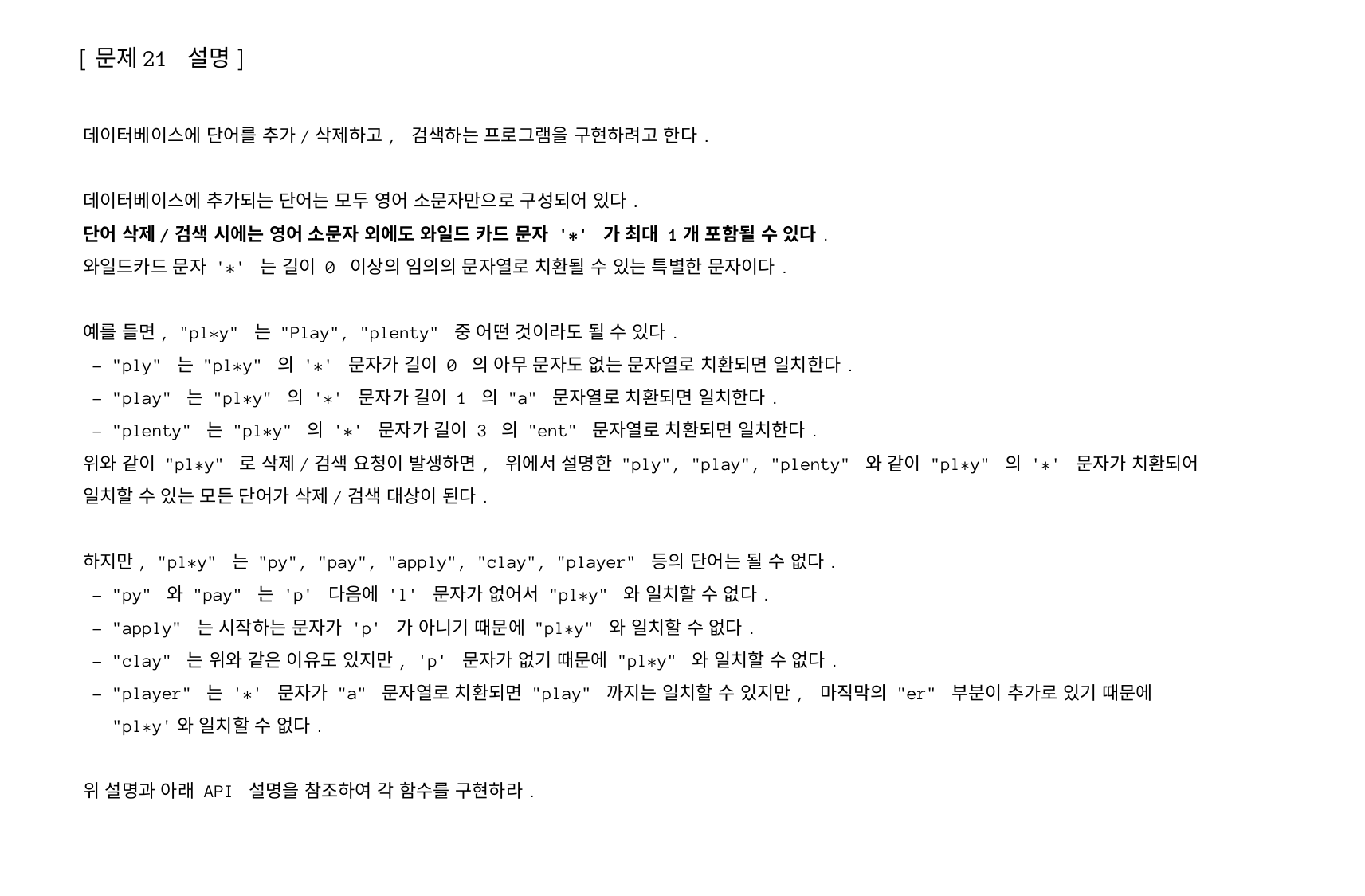

[문제21 설명]
데이터베이스에 단어를 추가/삭제하고, 검색하는 프로그램을 구현하려고 한다.

데이터베이스에 추가되는 단어는 모두 영어 소문자만으로 구성되어 있다.
단어 삭제/검색 시에는 영어 소문자 외에도 와일드 카드 문자 '*' 가 최대 1개 포함될 수 있다.
와일드카드 문자 '*' 는 길이 0 이상의 임의의 문자열로 치환될 수 있는 특별한 문자이다.

예를 들면, "pl*y" 는 "Play", "plenty" 중 어떤 것이라도 될 수 있다.
 - "ply" 는 "pl*y" 의 '*' 문자가 길이 0 의 아무 문자도 없는 문자열로 치환되면 일치한다.
 - "play" 는 "pl*y" 의 '*' 문자가 길이 1 의 "a" 문자열로 치환되면 일치한다.
 - "plenty" 는 "pl*y" 의 '*' 문자가 길이 3 의 "ent" 문자열로 치환되면 일치한다.
위와 같이 "pl*y" 로 삭제/검색 요청이 발생하면, 위에서 설명한 "ply", "play", "plenty" 와 같이 "pl*y" 의 '*' 문자가 치환되어 일치할 수 있는 모든 단어가 삭제/검색 대상이 된다.

하지만, "pl*y" 는 "py", "pay", "apply", "clay", "player" 등의 단어는 될 수 없다.
 - "py" 와 "pay" 는 'p' 다음에 'l' 문자가 없어서 "pl*y" 와 일치할 수 없다.
 - "apply" 는 시작하는 문자가 'p' 가 아니기 때문에 "pl*y" 와 일치할 수 없다.
 - "clay" 는 위와 같은 이유도 있지만, 'p' 문자가 없기 때문에 "pl*y" 와 일치할 수 없다.
 - "player" 는 '*' 문자가 "a" 문자열로 치환되면 "play" 까지는 일치할 수 있지만, 마직막의 "er" 부분이 추가로 있기 때문에
   "pl*y'와 일치할 수 없다.

위 설명과 아래 API 설명을 참조하여 각 함수를 구현하라.